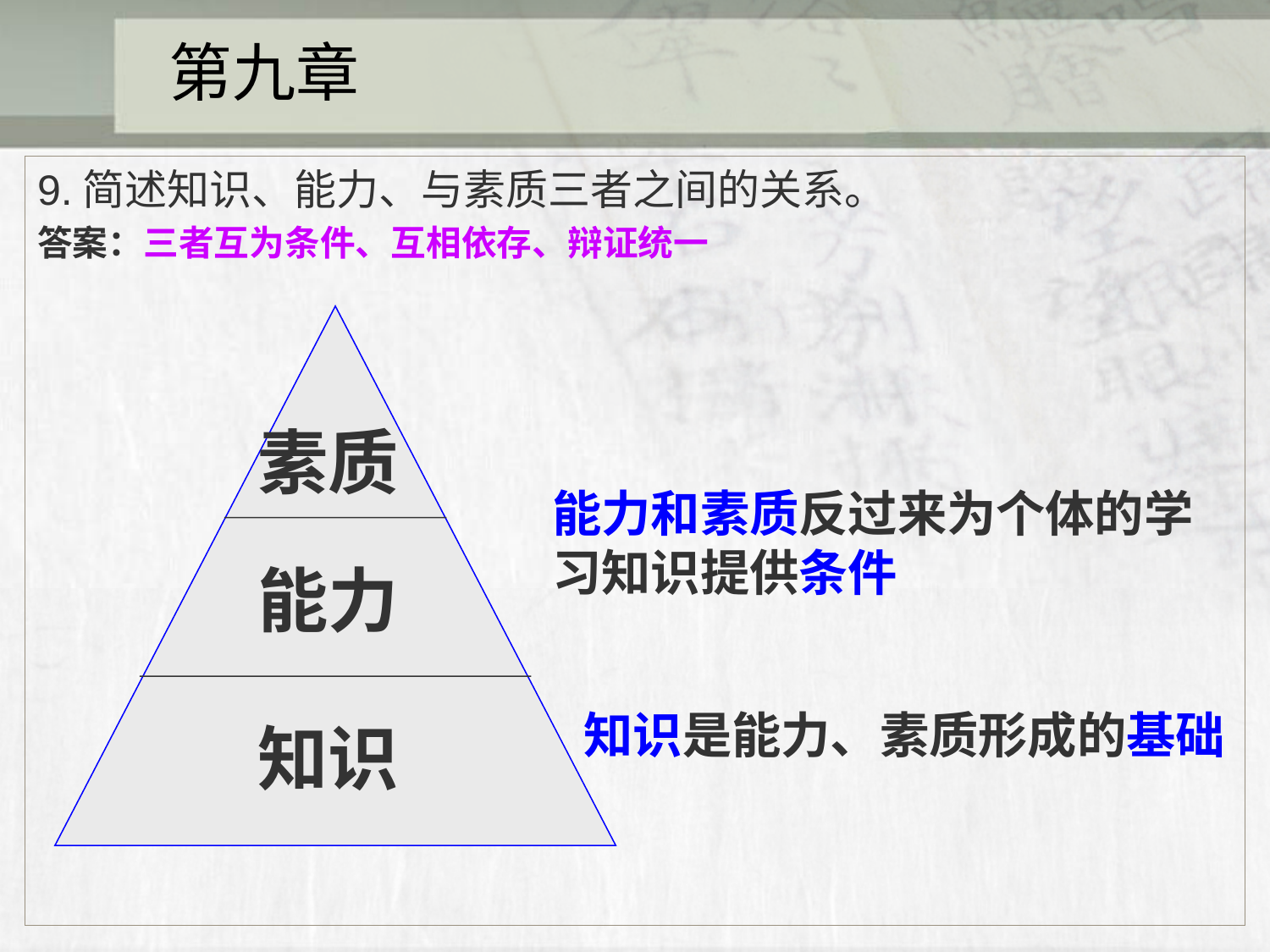

# 第九章
9.简述知识、能力、与素质三者之间的关系。
答案：三者互为条件、互相依存、辩证统一

素质

能力

知识
能力和素质反过来为个体的学习知识提供条件
知识是能力、素质形成的基础